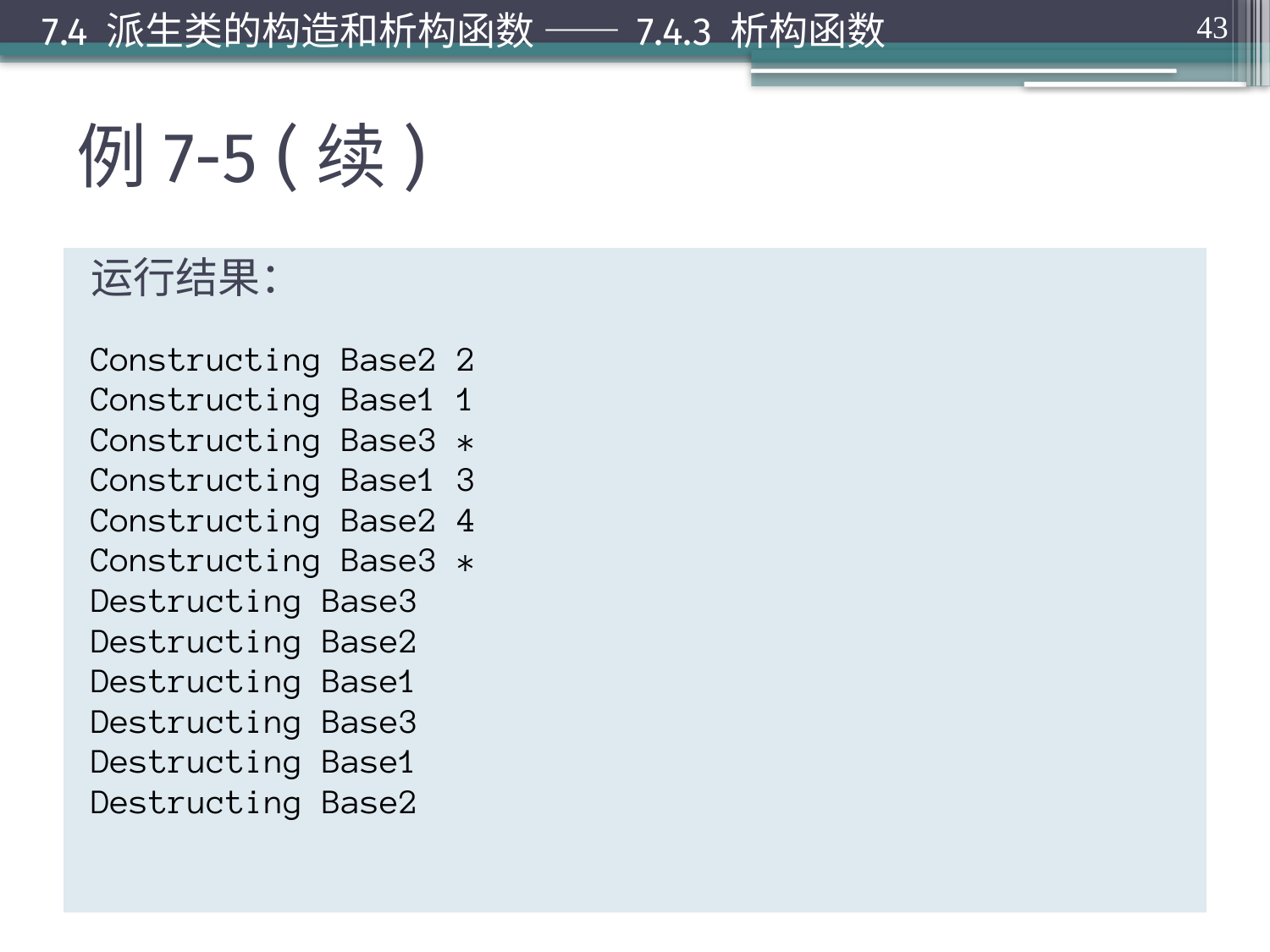

7.4 派生类的构造和析构函数 —— 7.4.3 析构函数
43
# 例7-5 (续)
运行结果：

Constructing Base2 2
Constructing Base1 1
Constructing Base3 *
Constructing Base1 3
Constructing Base2 4
Constructing Base3 *
Destructing Base3
Destructing Base2
Destructing Base1
Destructing Base3
Destructing Base1
Destructing Base2